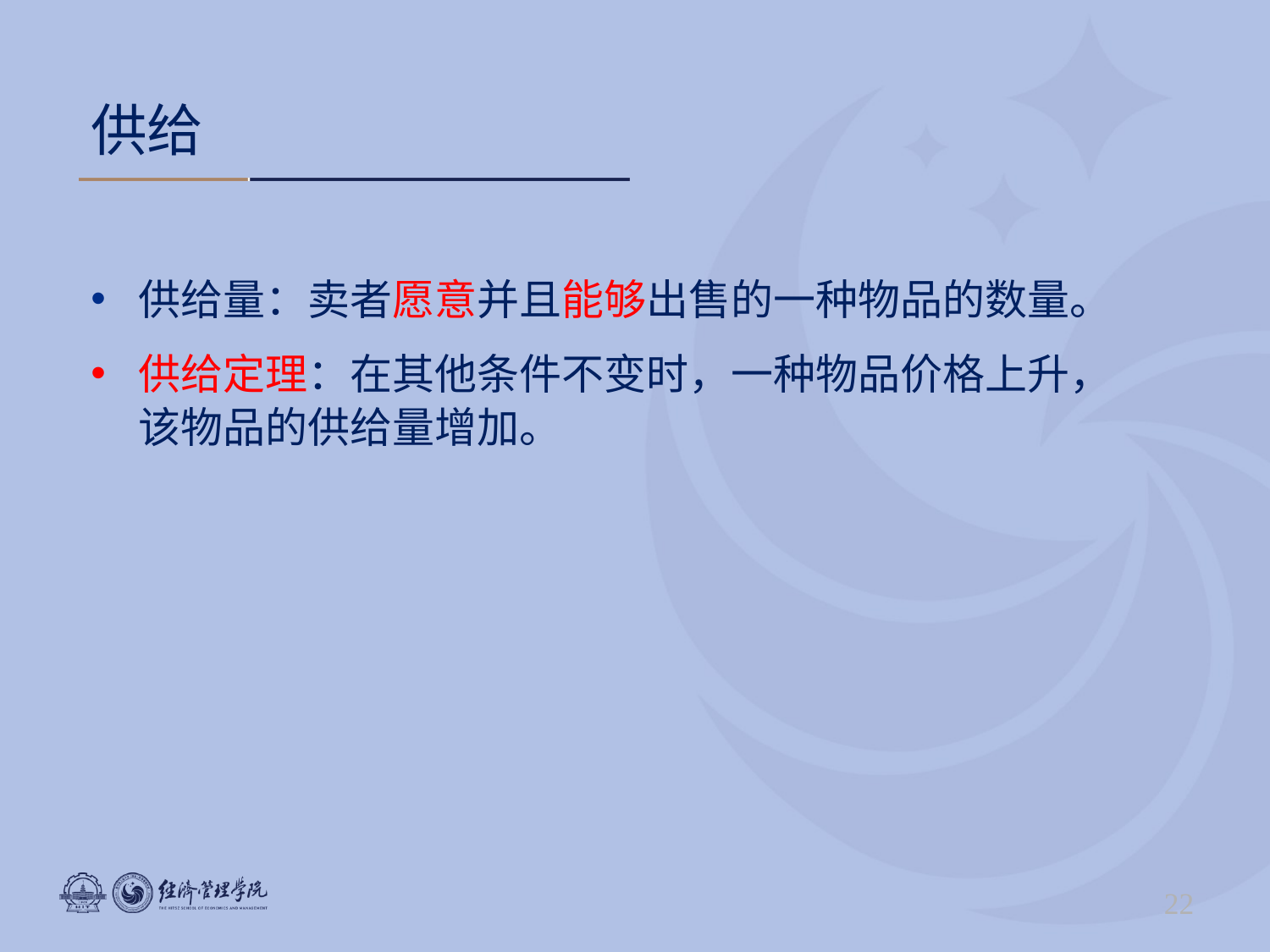

0
# 供给
供给量：卖者愿意并且能够出售的一种物品的数量。
供给定理：在其他条件不变时，一种物品价格上升，该物品的供给量增加。